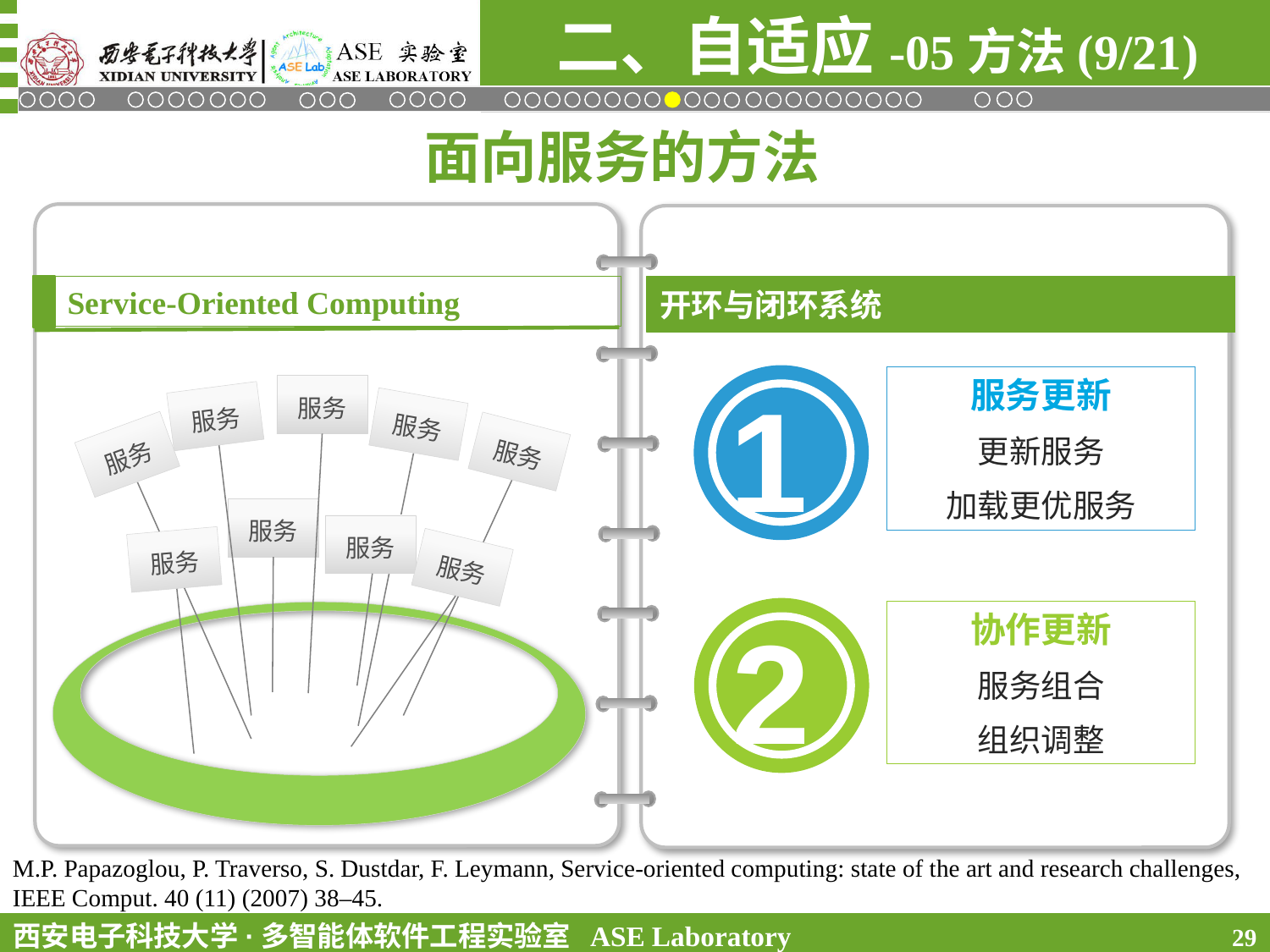

二、自适应-05方法(9/21)

面向服务的方法

开环与闭环系统

1
服务更新
更新服务
加载更优服务

2
协作更新
服务组合
组织调整

Service-Oriented Computing

服务
服务
服务
服务
服务
服务
服务
服务
服务

M.P. Papazoglou, P. Traverso, S. Dustdar, F. Leymann, Service-oriented computing: state of the art and research challenges, IEEE Comput. 40 (11) (2007) 38–45.
29